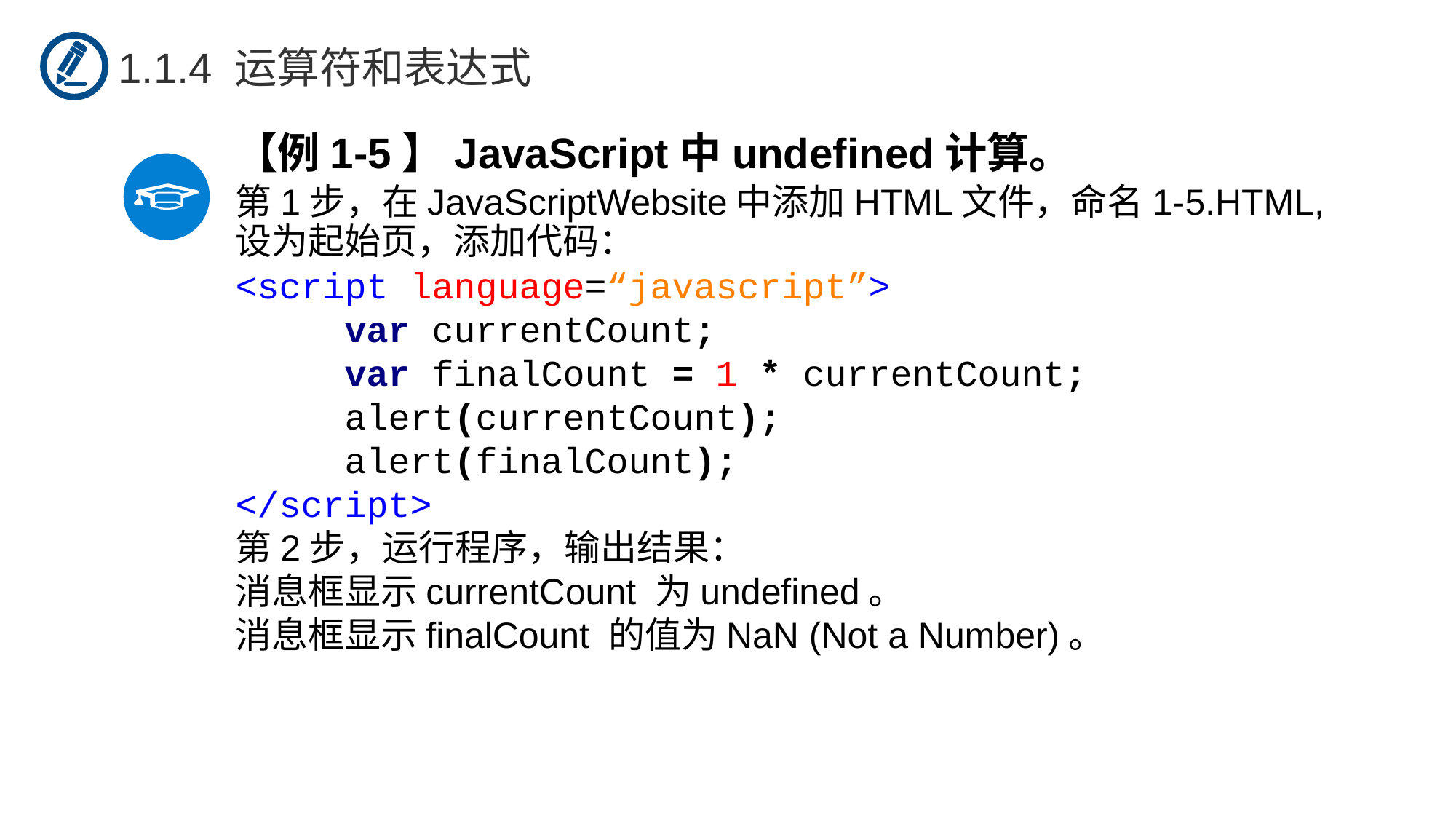

1.1.4 运算符和表达式
【例1-5】JavaScript中undefined计算。
第1步，在JavaScriptWebsite中添加HTML文件，命名1-5.HTML,设为起始页，添加代码：
<script language=“javascript”>
	var currentCount;
	var finalCount = 1 * currentCount;
	alert(currentCount);
	alert(finalCount);
</script>
第2步，运行程序，输出结果：
消息框显示currentCount 为undefined。
消息框显示finalCount 的值为NaN (Not a Number)。